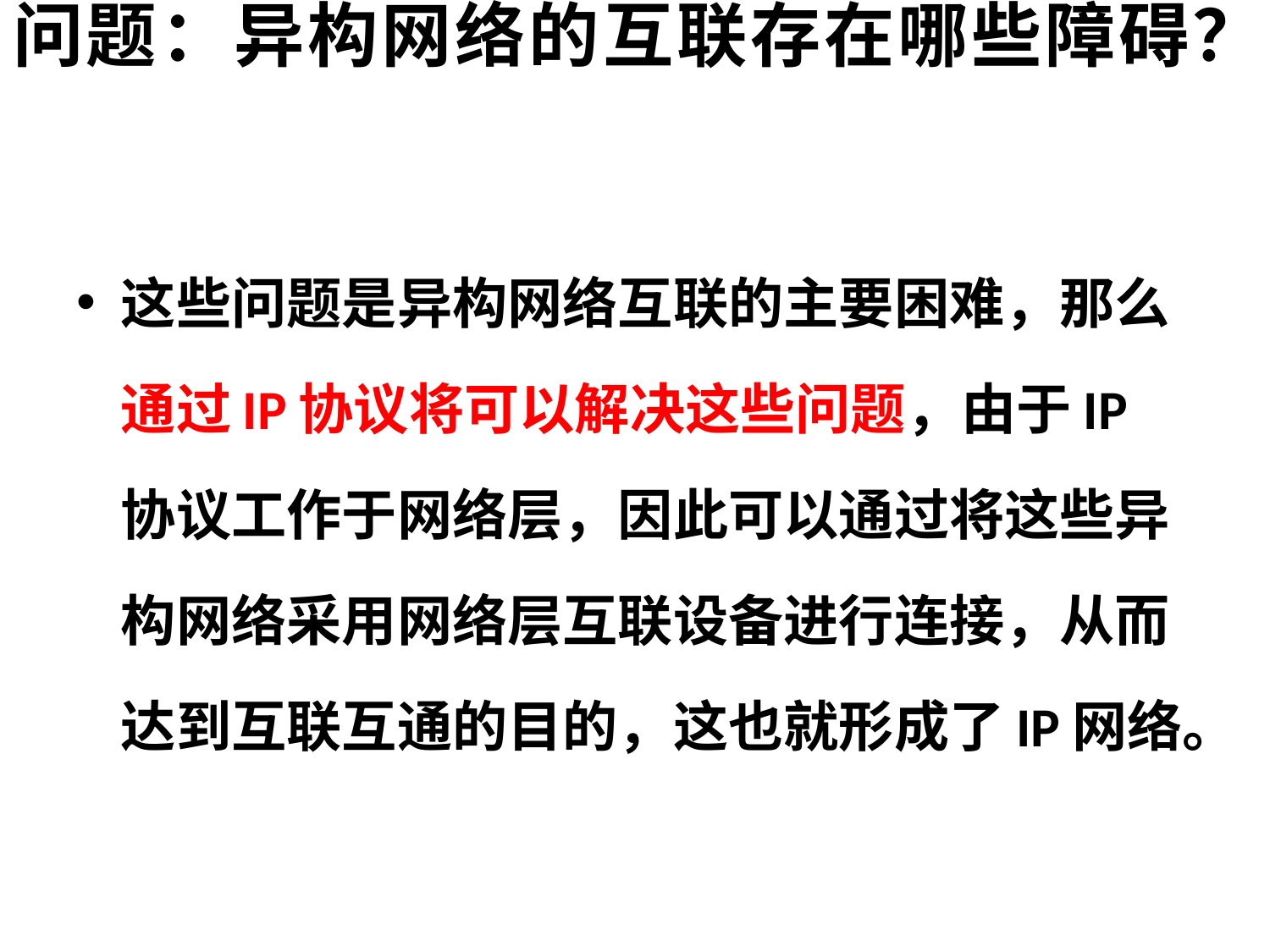

# 问题：异构网络的互联存在哪些障碍？
这些问题是异构网络互联的主要困难，那么通过IP协议将可以解决这些问题，由于IP协议工作于网络层，因此可以通过将这些异构网络采用网络层互联设备进行连接，从而达到互联互通的目的，这也就形成了IP网络。